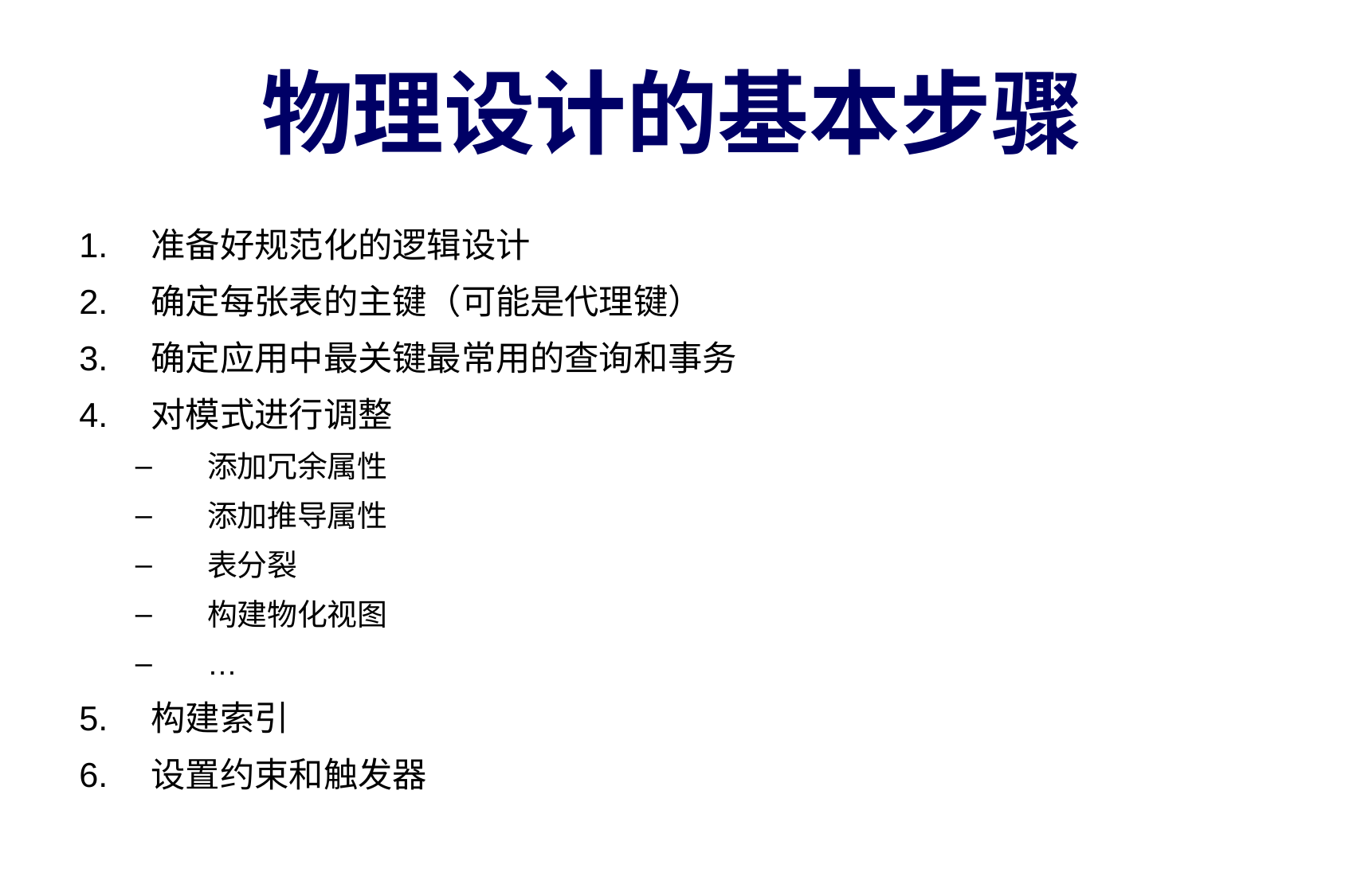

# 物理设计的基本步骤
准备好规范化的逻辑设计
确定每张表的主键（可能是代理键）
确定应用中最关键最常用的查询和事务
对模式进行调整
添加冗余属性
添加推导属性
表分裂
构建物化视图
…
构建索引
设置约束和触发器